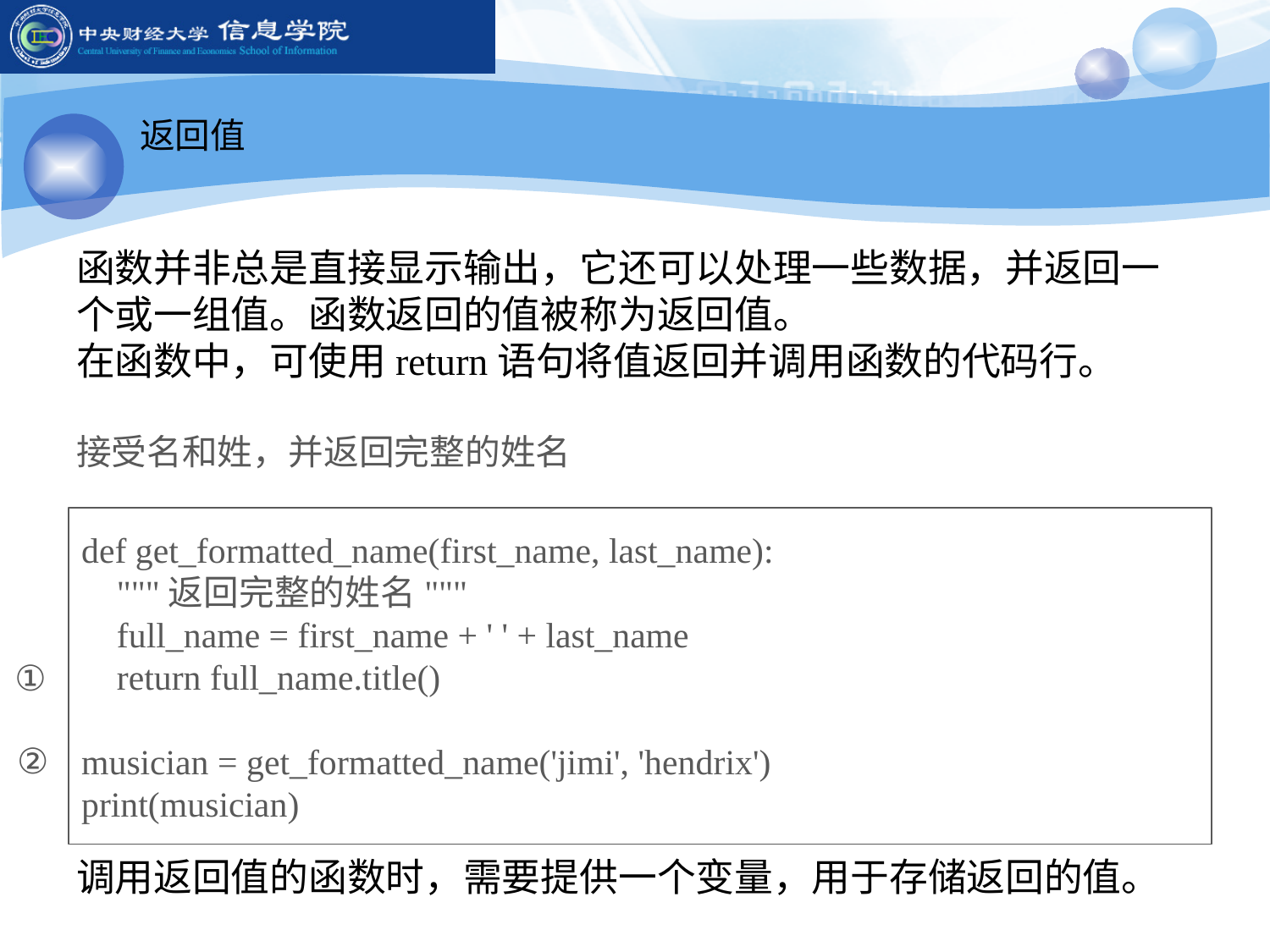

返回值
函数并非总是直接显示输出，它还可以处理一些数据，并返回一个或一组值。函数返回的值被称为返回值。
在函数中，可使用return语句将值返回并调用函数的代码行。

接受名和姓，并返回完整的姓名

调用返回值的函数时，需要提供一个变量，用于存储返回的值。

def get_formatted_name(first_name, last_name):
    """返回完整的姓名"""
    full_name = first_name + ' ' + last_name
    return full_name.title()

musician = get_formatted_name('jimi', 'hendrix')
print(musician)
①
②